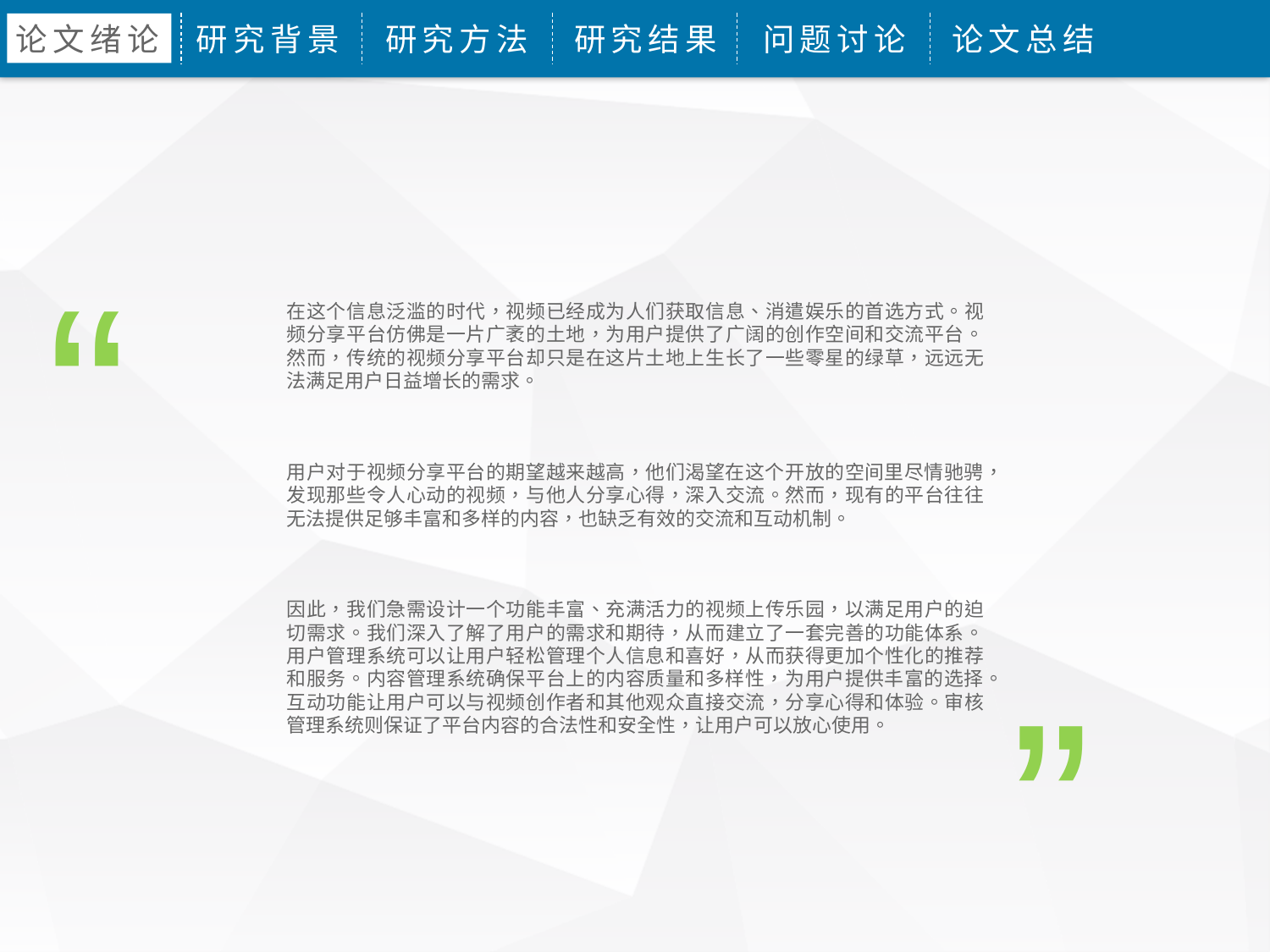

论文绪论
研究背景
研究方法
研究结果
问题讨论
论文总结

“
在这个信息泛滥的时代，视频已经成为人们获取信息、消遣娱乐的首选方式。视频分享平台仿佛是一片广袤的土地，为用户提供了广阔的创作空间和交流平台。然而，传统的视频分享平台却只是在这片土地上生长了一些零星的绿草，远远无法满足用户日益增长的需求。

用户对于视频分享平台的期望越来越高，他们渴望在这个开放的空间里尽情驰骋，发现那些令人心动的视频，与他人分享心得，深入交流。然而，现有的平台往往无法提供足够丰富和多样的内容，也缺乏有效的交流和互动机制。
因此，我们急需设计一个功能丰富、充满活力的视频上传乐园，以满足用户的迫切需求。我们深入了解了用户的需求和期待，从而建立了一套完善的功能体系。用户管理系统可以让用户轻松管理个人信息和喜好，从而获得更加个性化的推荐和服务。内容管理系统确保平台上的内容质量和多样性，为用户提供丰富的选择。互动功能让用户可以与视频创作者和其他观众直接交流，分享心得和体验。审核管理系统则保证了平台内容的合法性和安全性，让用户可以放心使用。
”